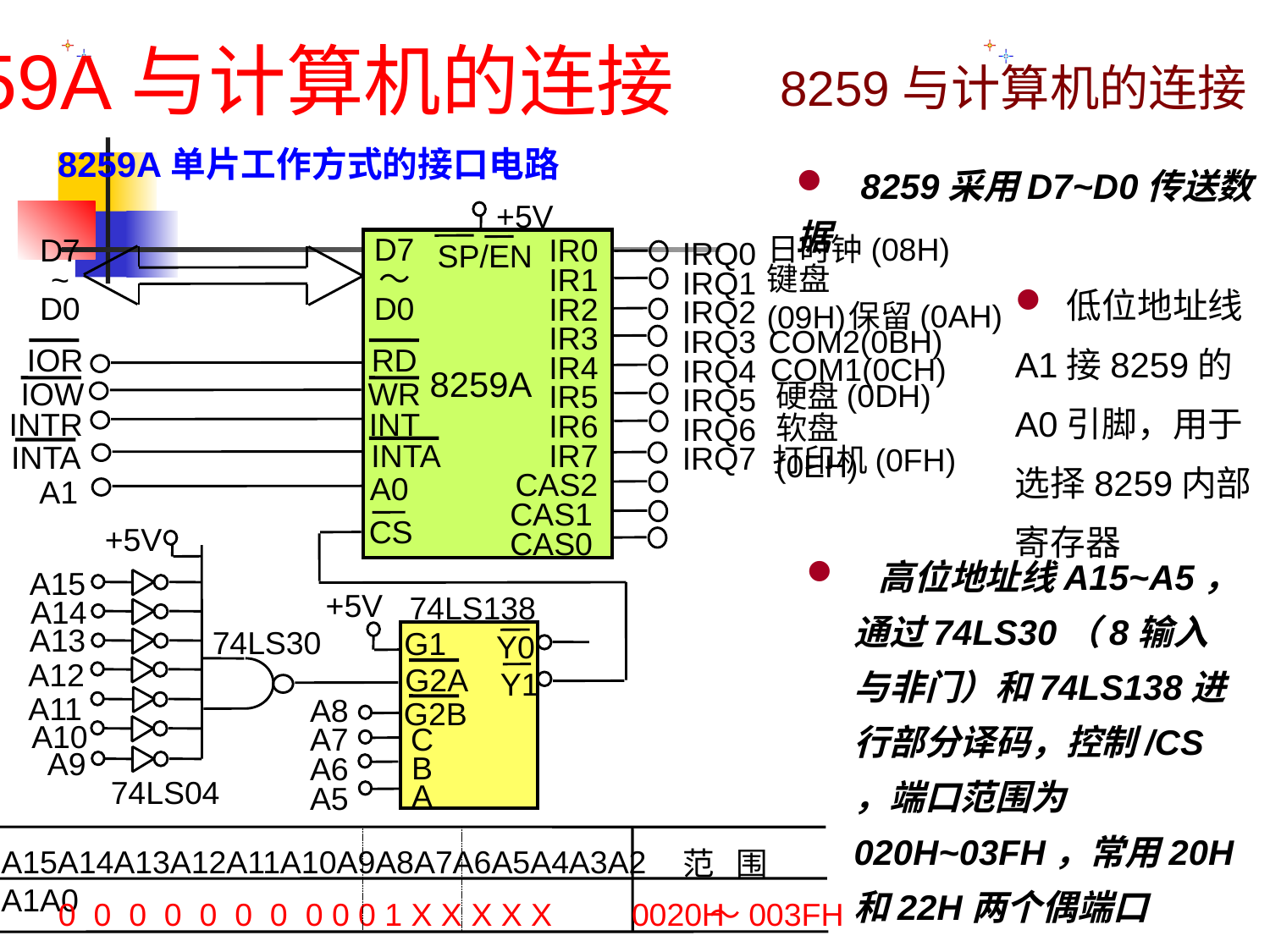

8259A与计算机的连接
8259与计算机的连接

8259A单片工作方式的接口电路
   8259采用D7~D0传送数据
+5V

D7
日时钟(08H)

D7
IR0
IRQ0

SP/EN

键盘(09H)
～
~
IR1
 低位地址线A1接8259的A0引脚，用于选择8259内部寄存器
IRQ1

D0
D0
IR2
IRQ2
保留(0AH)

IR3
COM2(0BH)
IRQ3

IOR

RD
IR4
 COM1(0CH)
IRQ4

8259A
IOW
WR
硬盘(0DH)
IR5

IRQ5

INTR
INT
IR6
软盘(0EH)
IRQ6

IR7
INTA
INTA

IRQ7

打印机(0FH)

CAS2
A0

A1

CAS1

CS

+5V
CAS0

  高位地址线A15~A5，通过74LS30（8输入与非门）和74LS138进行部分译码，控制/CS，端口范围为020H~03FH，常用20H和22H两个偶端口

A15
A14
A13
A12
A11
A10

+5V
74LS138

74LS30
G1

Y0

G2A

Y1

A8

G2B

C
A7

A9

B
A6

74LS04
A
A5

A15A14A13A12A11A10A9A8A7A6A5A4A3A2A1A0
范   围

0020H
～003FH
0  0  0  0  0  0  0  0 0 0 1 X X X X X